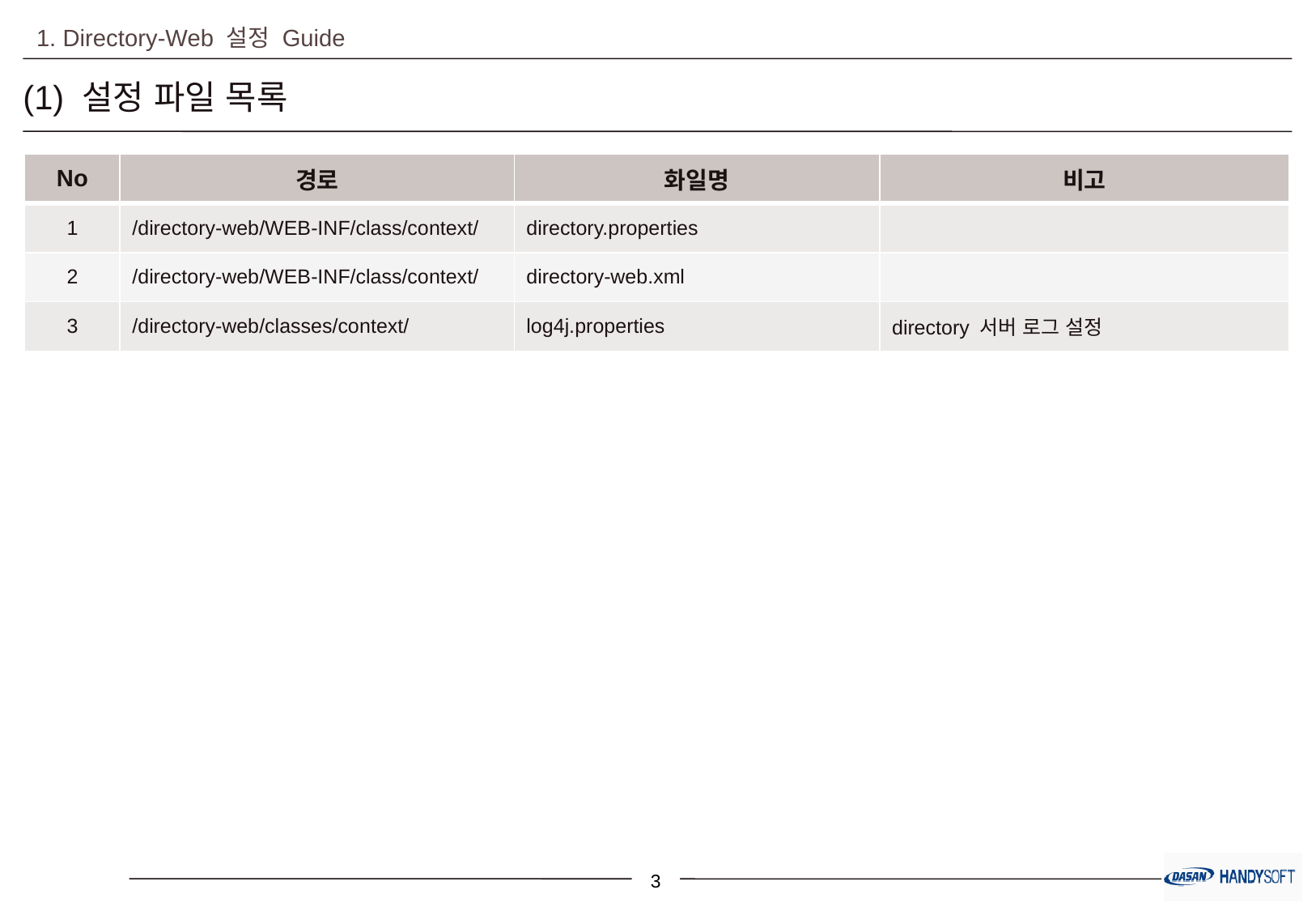

1. Directory-Web 설정 Guide
# (1) 설정 파일 목록
| No | 경로 | 화일명 | 비고 |
| --- | --- | --- | --- |
| 1 | /directory-web/WEB-INF/class/context/ | directory.properties |  |
| 2 | /directory-web/WEB-INF/class/context/ | directory-web.xml |  |
| 3 | /directory-web/classes/context/ | log4j.properties | directory 서버 로그 설정 |
3